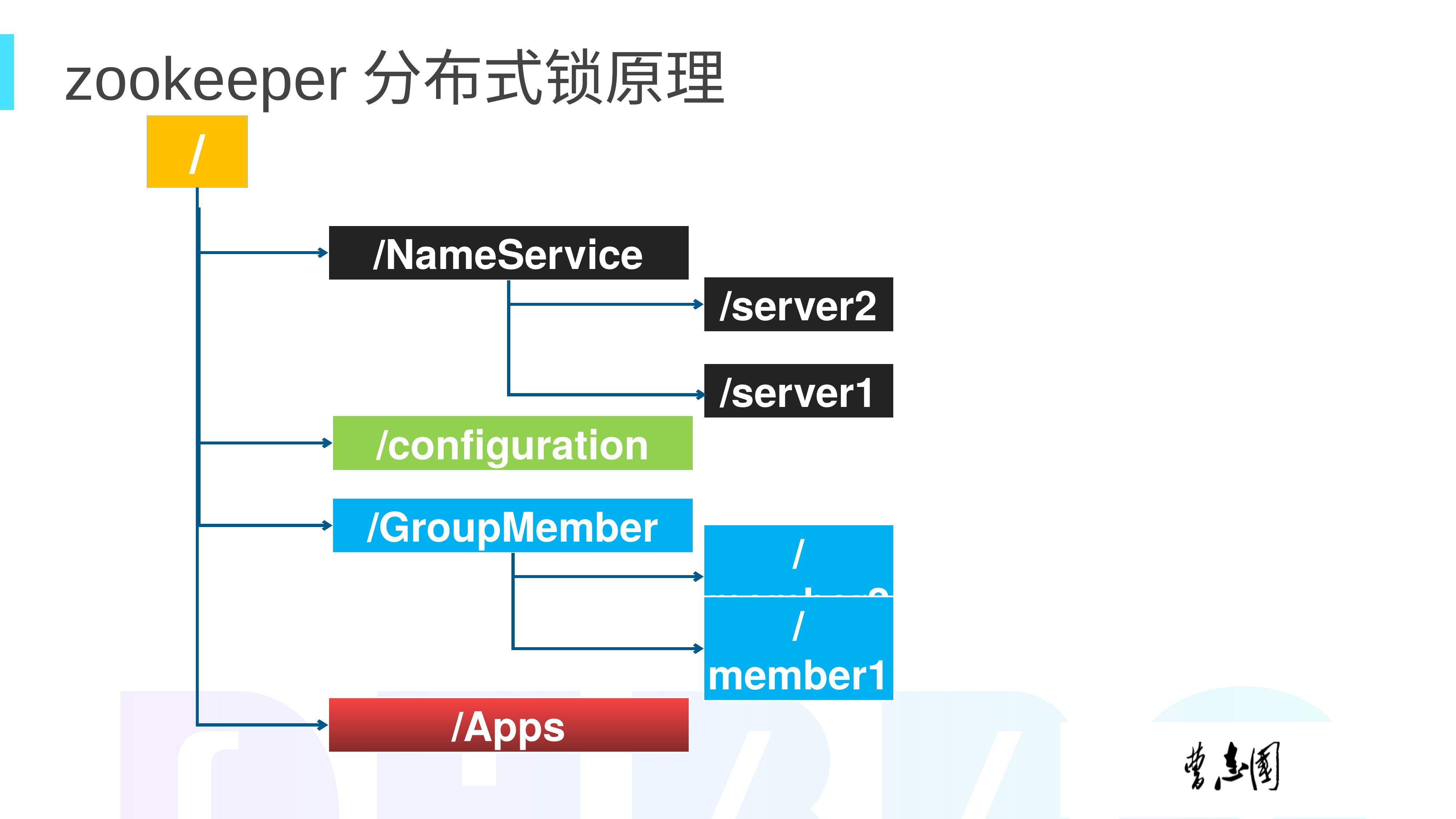

zookeeper分布式锁原理
/
/NameService
/server2
/server1
/configuration
/GroupMember
/member2
/member1
/Apps